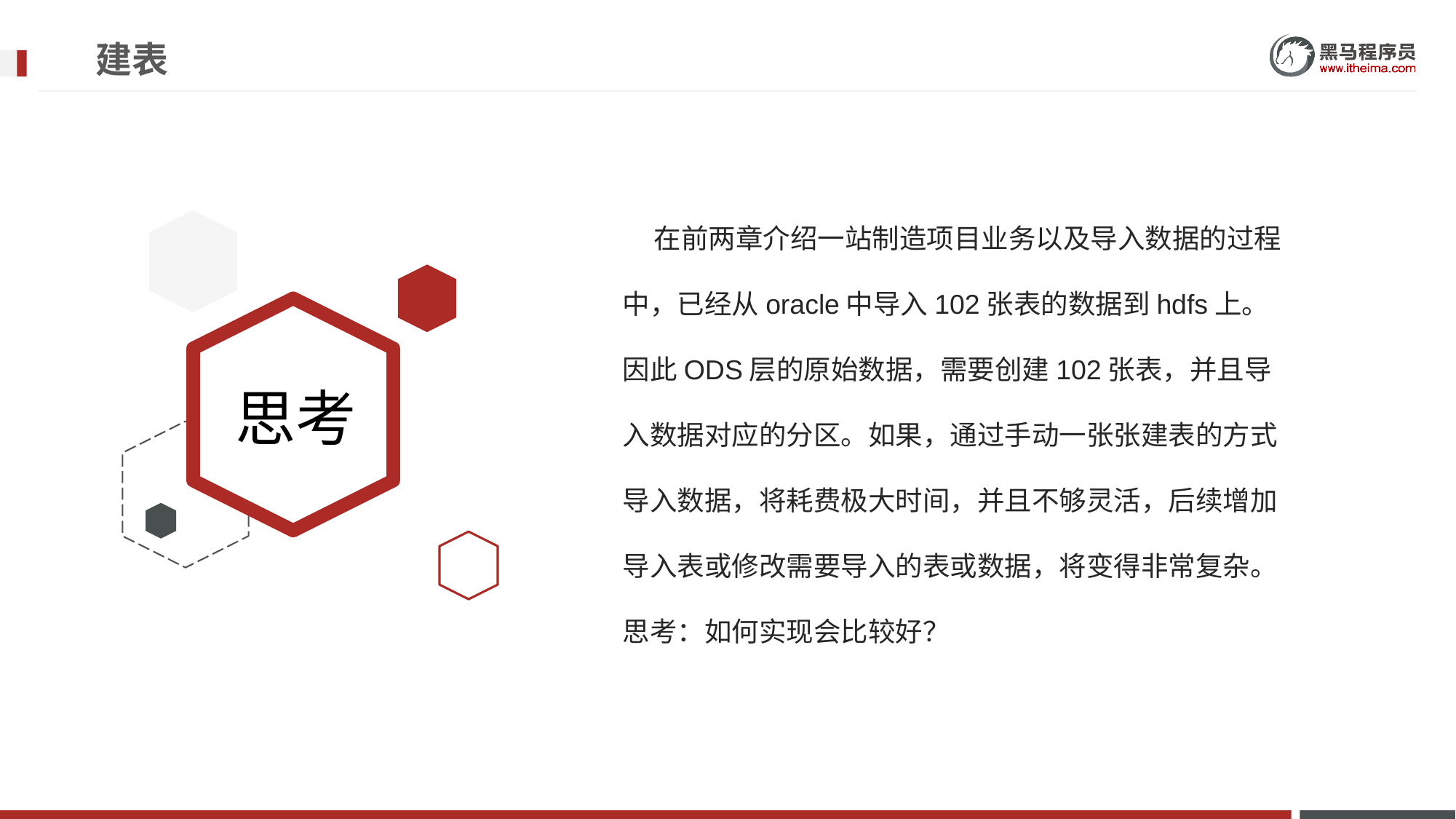

# 建表
    在前两章介绍一站制造项目业务以及导入数据的过程中，已经从oracle中导入102张表的数据到hdfs上。因此ODS层的原始数据，需要创建102张表，并且导入数据对应的分区。如果，通过手动一张张建表的方式导入数据，将耗费极大时间，并且不够灵活，后续增加导入表或修改需要导入的表或数据，将变得非常复杂。思考：如何实现会比较好？